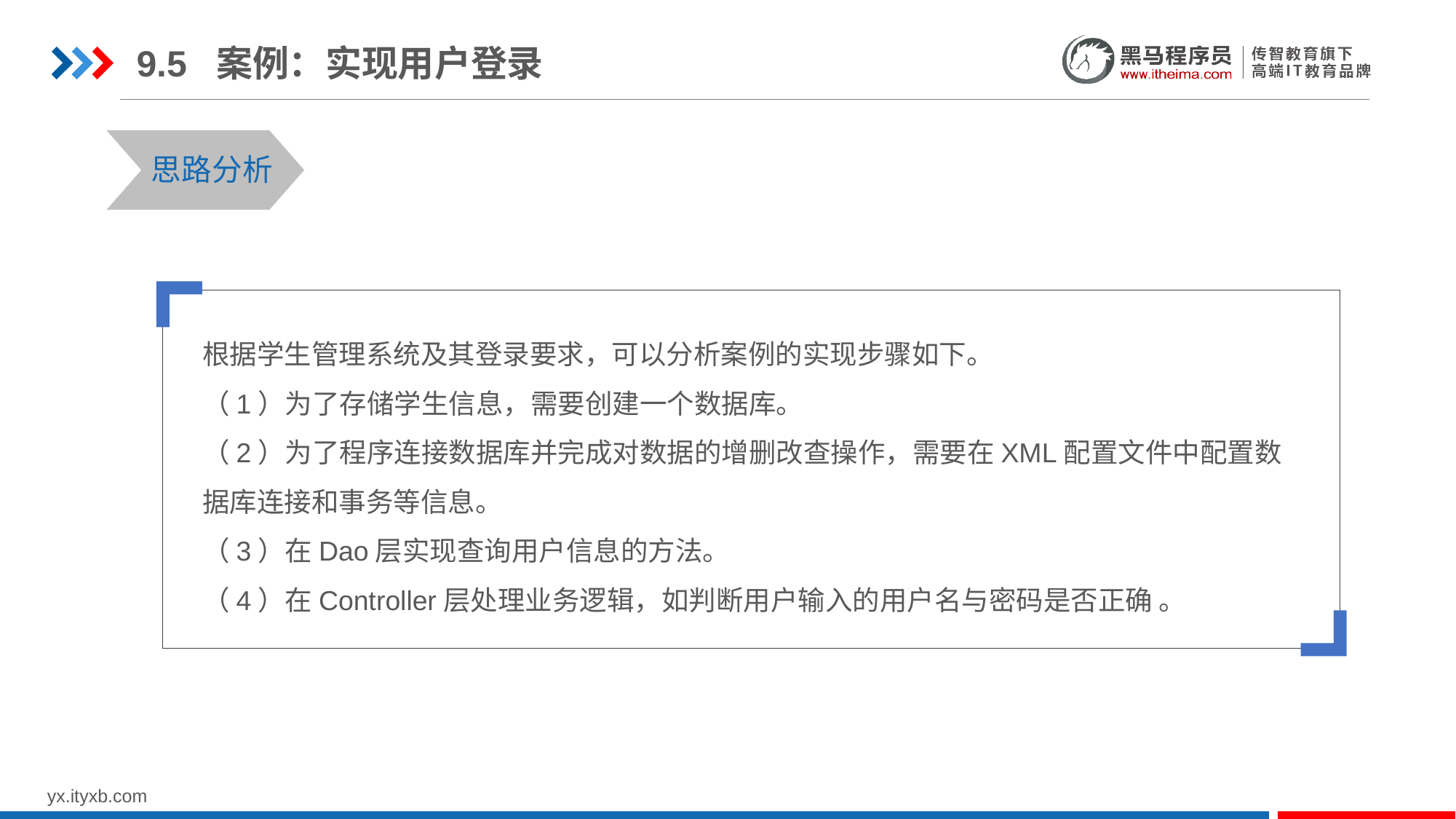

9.5  案例：实现用户登录

思路分析

根据学生管理系统及其登录要求，可以分析案例的实现步骤如下。
（1）为了存储学生信息，需要创建一个数据库。
（2）为了程序连接数据库并完成对数据的增删改查操作，需要在XML配置文件中配置数据库连接和事务等信息。
（3）在Dao层实现查询用户信息的方法。
（4）在Controller层处理业务逻辑，如判断用户输入的用户名与密码是否正确 。